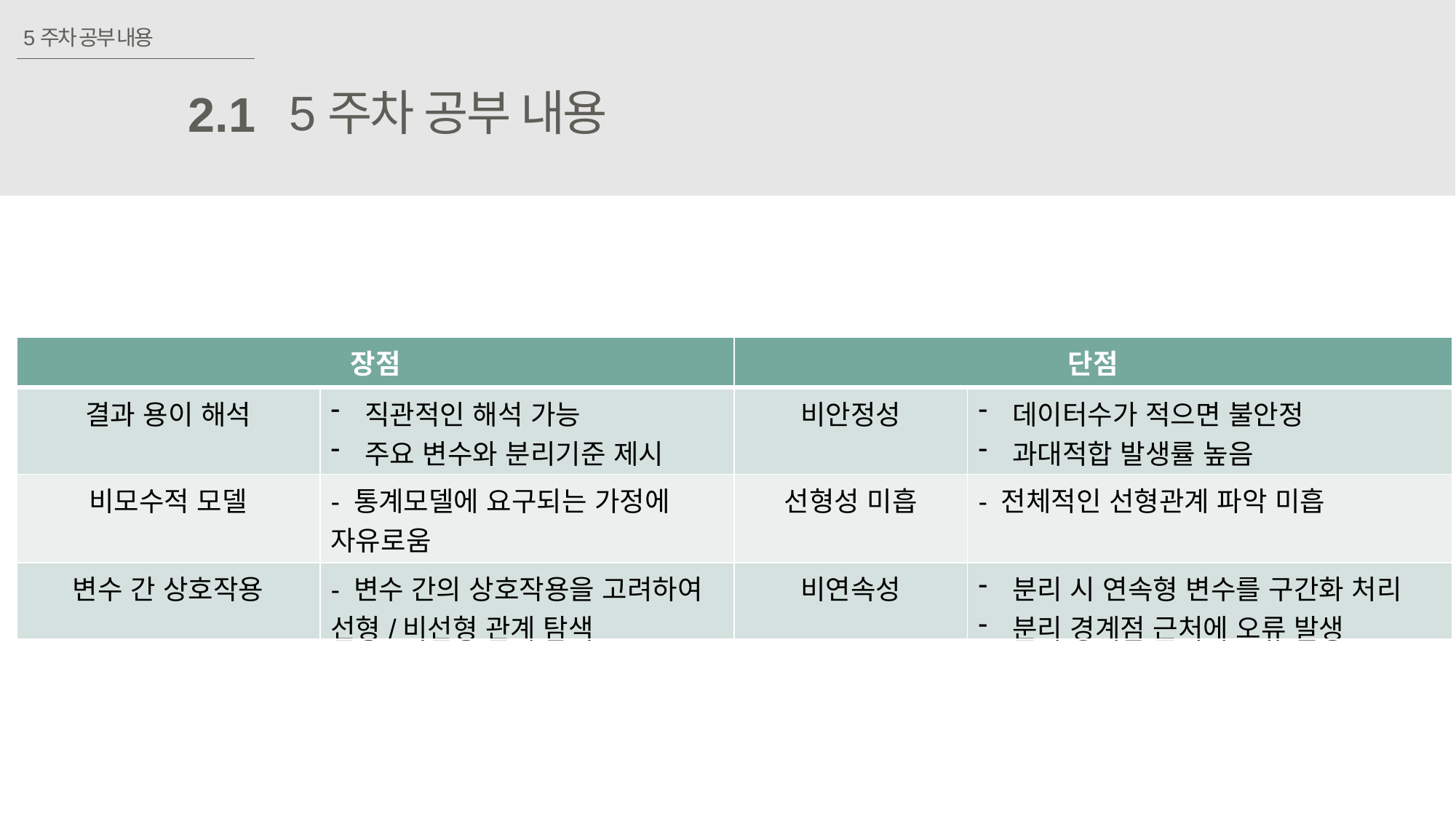

5주차 공부 내용
5주차 공부 내용
2.1
| 장점 |  | 단점 |  |
| --- | --- | --- | --- |
| 결과 용이 해석 | 직관적인 해석 가능 주요 변수와 분리기준 제시 | 비안정성 | 데이터수가 적으면 불안정 과대적합 발생률 높음 |
| 비모수적 모델 | - 통계모델에 요구되는 가정에 자유로움 | 선형성 미흡 | - 전체적인 선형관계 파악 미흡 |
| 변수 간 상호작용 | - 변수 간의 상호작용을 고려하여 선형/비선형 관계 탐색 | 비연속성 | 분리 시 연속형 변수를 구간화 처리 분리 경계점 근처에 오류 발생 |
5주차 공부 내용(의사 결정 나무)